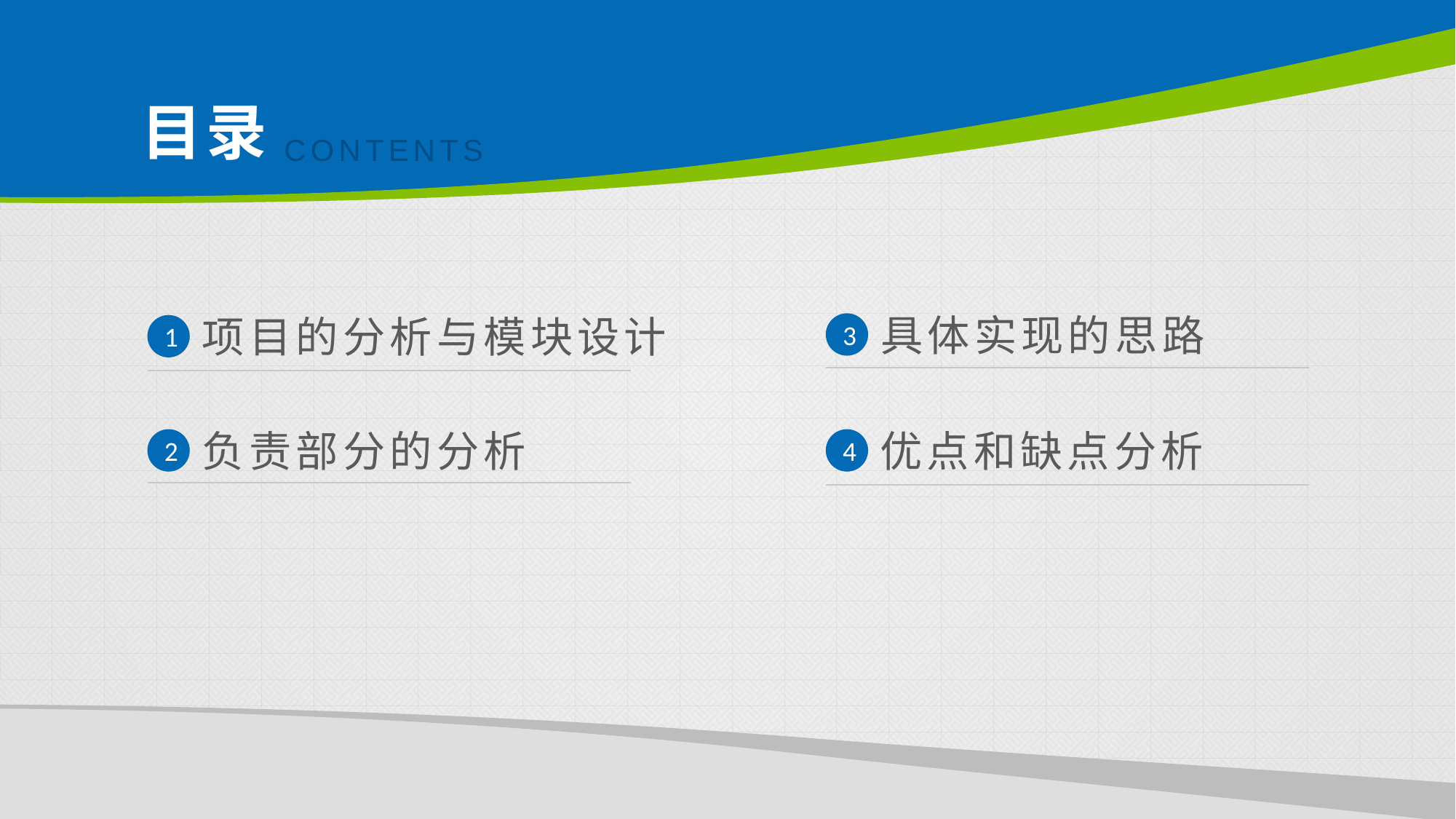

目录
CONTENTS
具体实现的思路
3
项目的分析与模块设计
1
负责部分的分析
2
优点和缺点分析
4